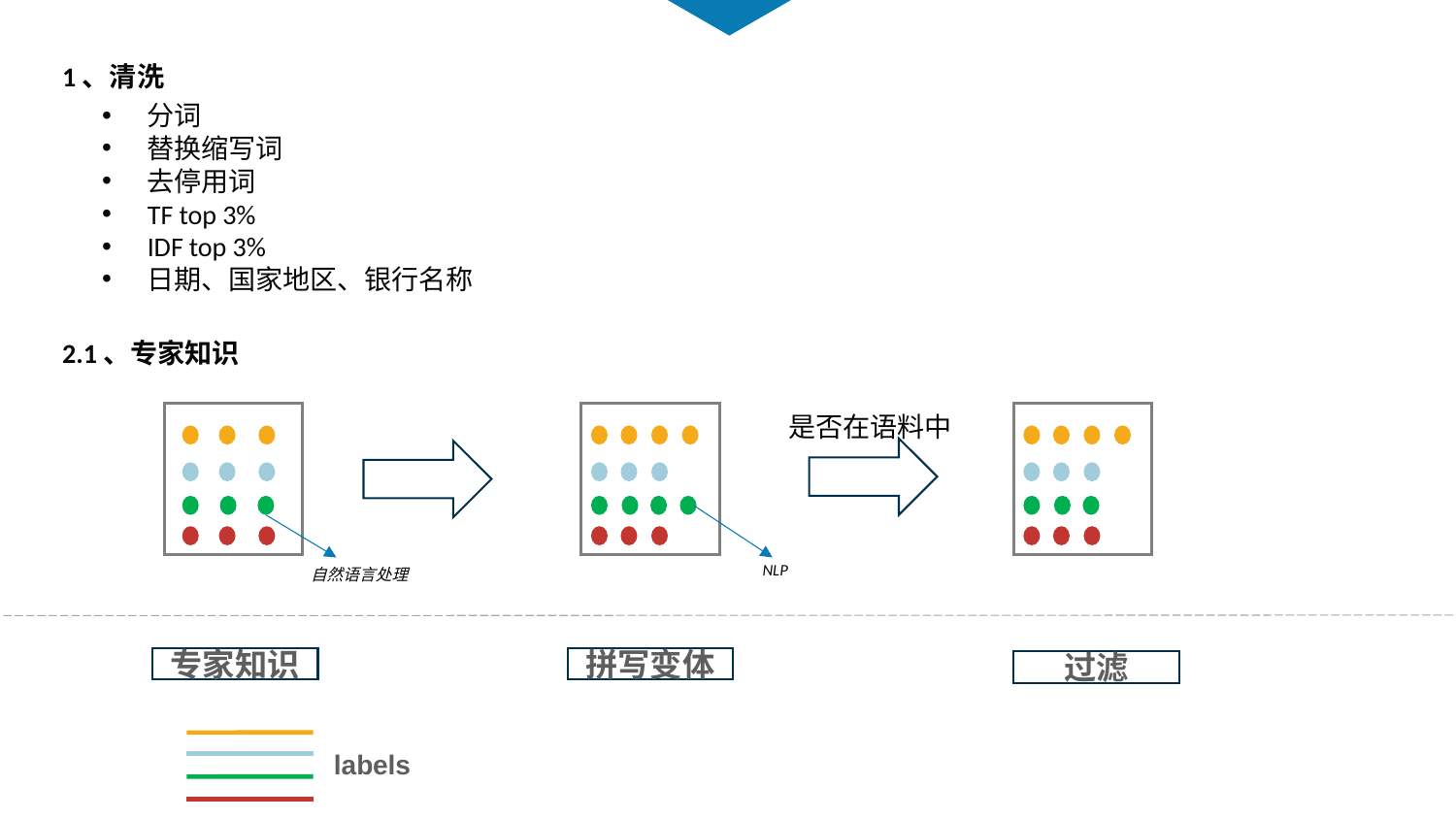

1、清洗
分词
替换缩写词
去停用词
TF top 3%
IDF top 3%
日期、国家地区、银行名称
2.1、专家知识
是否在语料中

NLP
自然语言处理
专家知识
拼写变体
过滤
labels